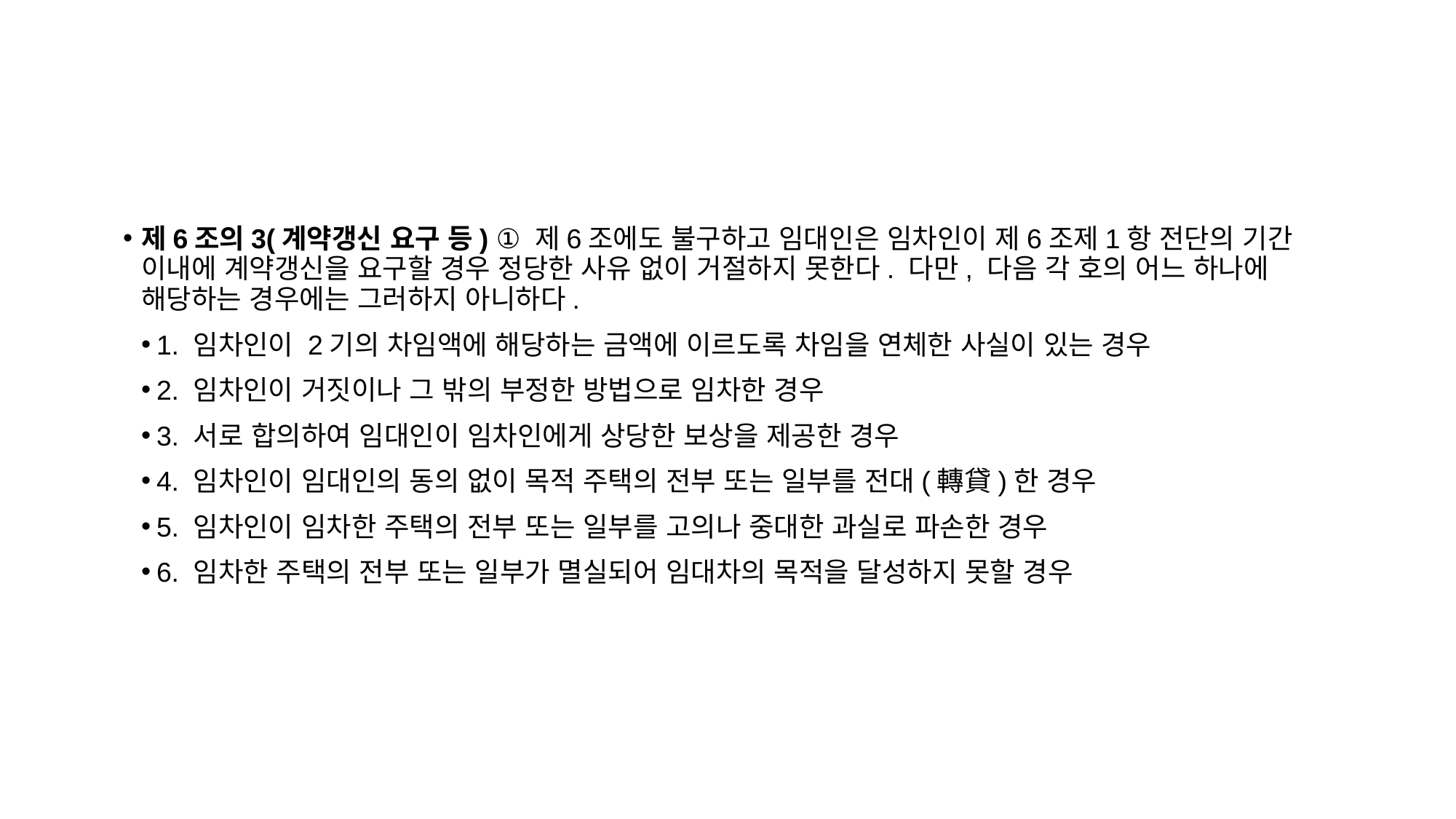

제6조의3(계약갱신 요구 등) ① 제6조에도 불구하고 임대인은 임차인이 제6조제1항 전단의 기간 이내에 계약갱신을 요구할 경우 정당한 사유 없이 거절하지 못한다. 다만, 다음 각 호의 어느 하나에 해당하는 경우에는 그러하지 아니하다.
1. 임차인이 2기의 차임액에 해당하는 금액에 이르도록 차임을 연체한 사실이 있는 경우
2. 임차인이 거짓이나 그 밖의 부정한 방법으로 임차한 경우
3. 서로 합의하여 임대인이 임차인에게 상당한 보상을 제공한 경우
4. 임차인이 임대인의 동의 없이 목적 주택의 전부 또는 일부를 전대(轉貸)한 경우
5. 임차인이 임차한 주택의 전부 또는 일부를 고의나 중대한 과실로 파손한 경우
6. 임차한 주택의 전부 또는 일부가 멸실되어 임대차의 목적을 달성하지 못할 경우